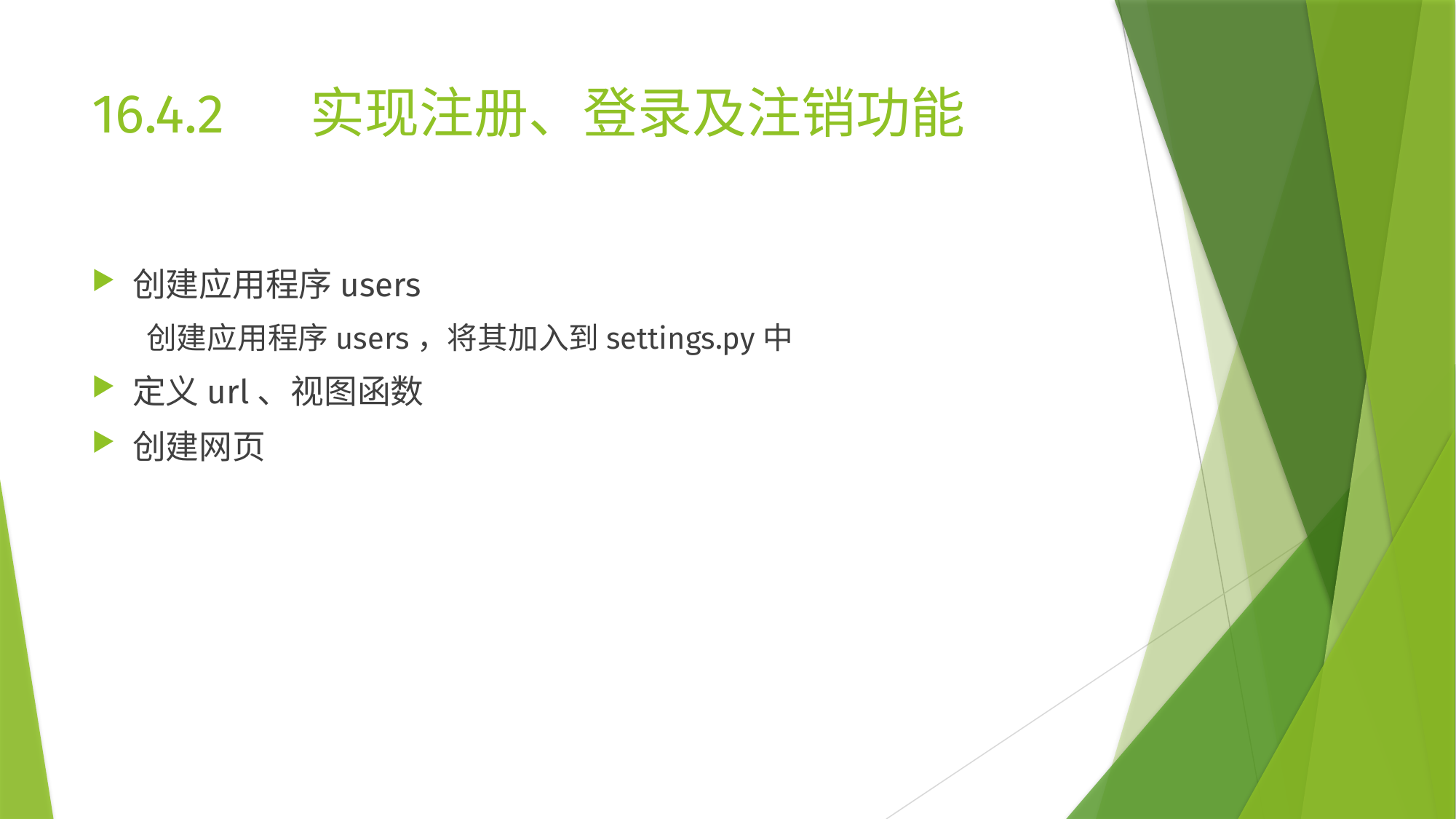

# 16.4.2	实现注册、登录及注销功能
创建应用程序users
创建应用程序users，将其加入到settings.py中
定义url、视图函数
创建网页